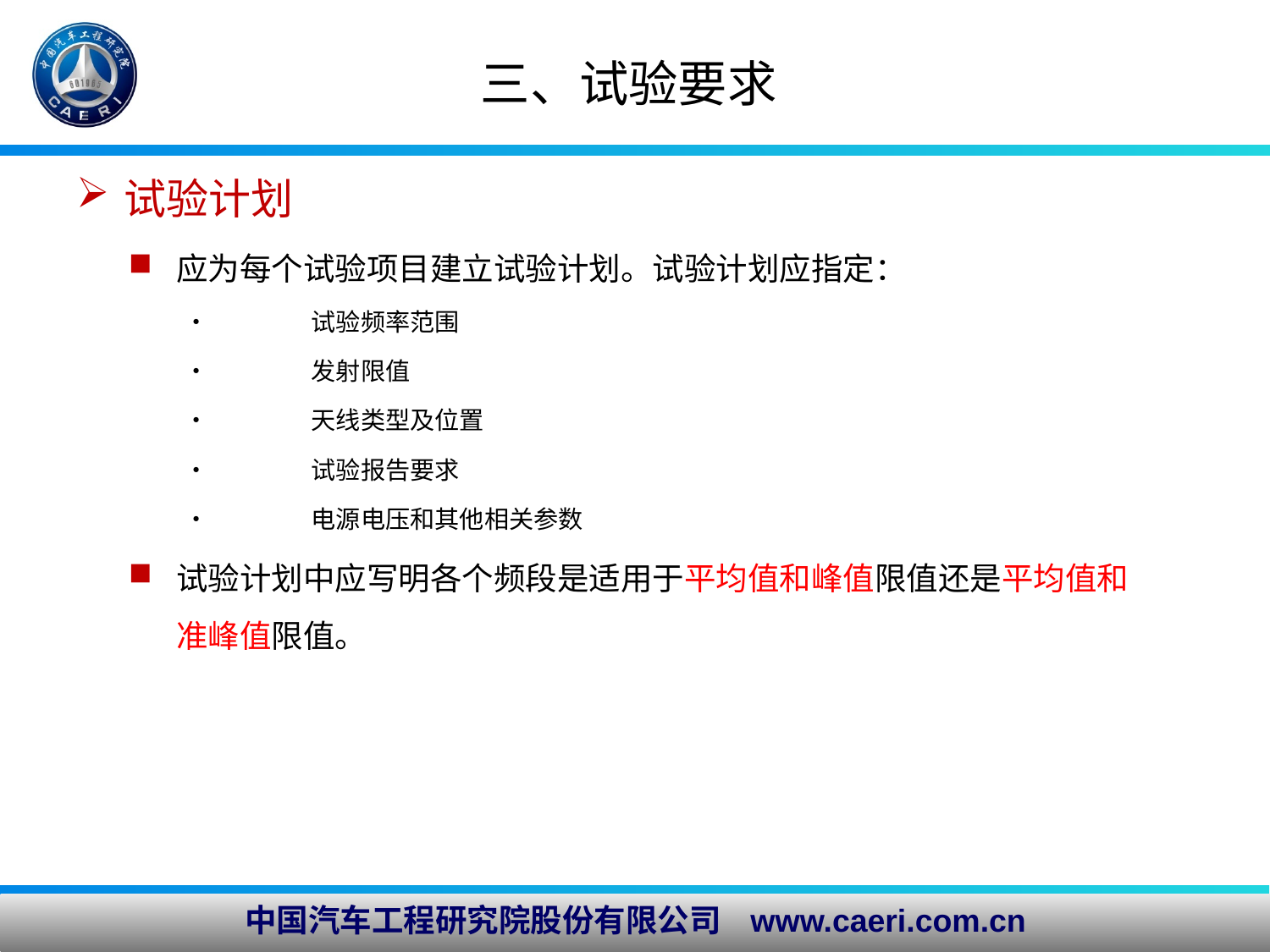

三、试验要求
试验计划
应为每个试验项目建立试验计划。试验计划应指定：
•	试验频率范围
•	发射限值
•	天线类型及位置
•	试验报告要求
•	电源电压和其他相关参数
试验计划中应写明各个频段是适用于平均值和峰值限值还是平均值和准峰值限值。